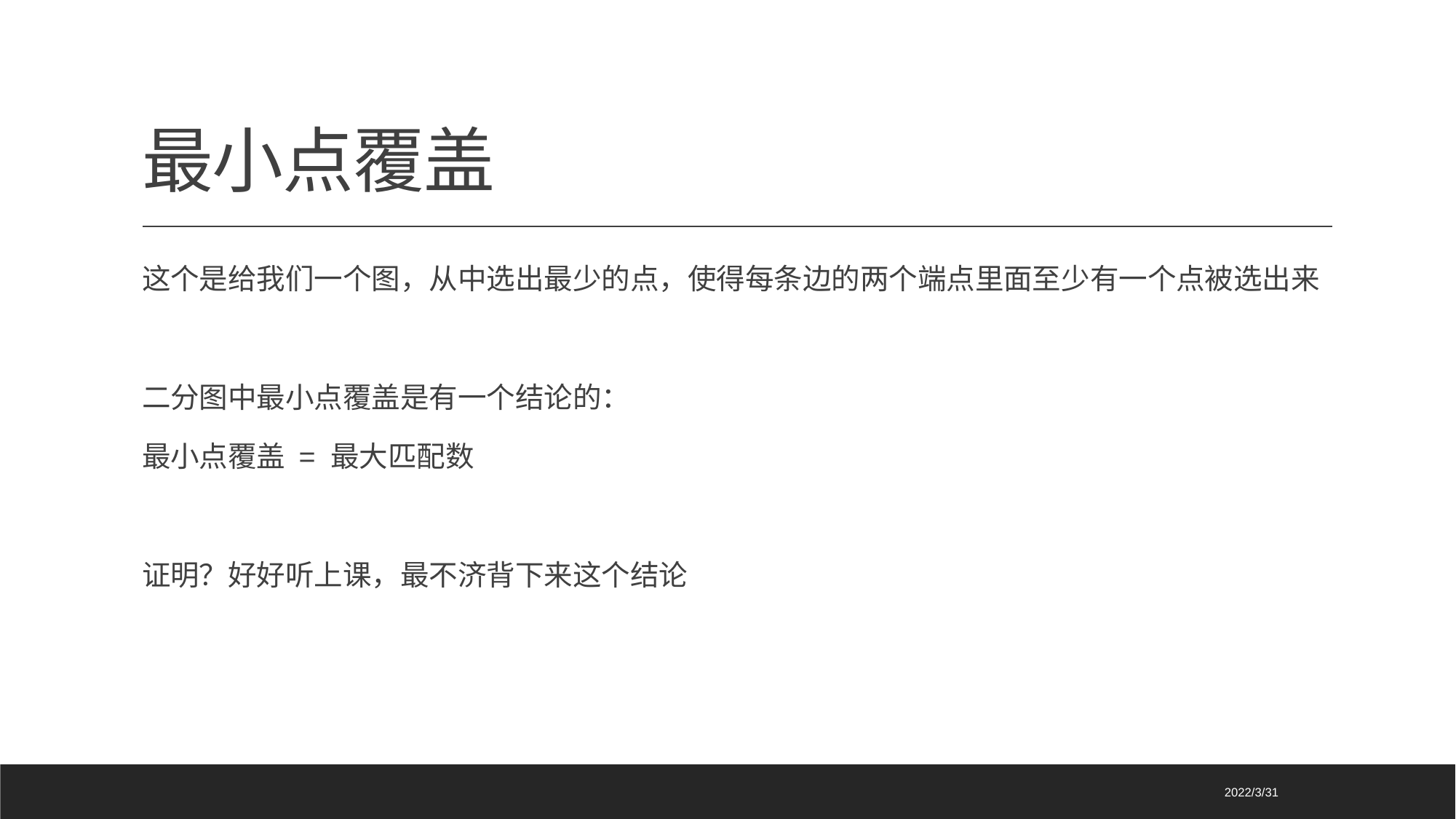

# 最小点覆盖
这个是给我们一个图，从中选出最少的点，使得每条边的两个端点里面至少有一个点被选出来

二分图中最小点覆盖是有一个结论的：
最小点覆盖 = 最大匹配数

证明？好好听上课，最不济背下来这个结论
2022/3/31